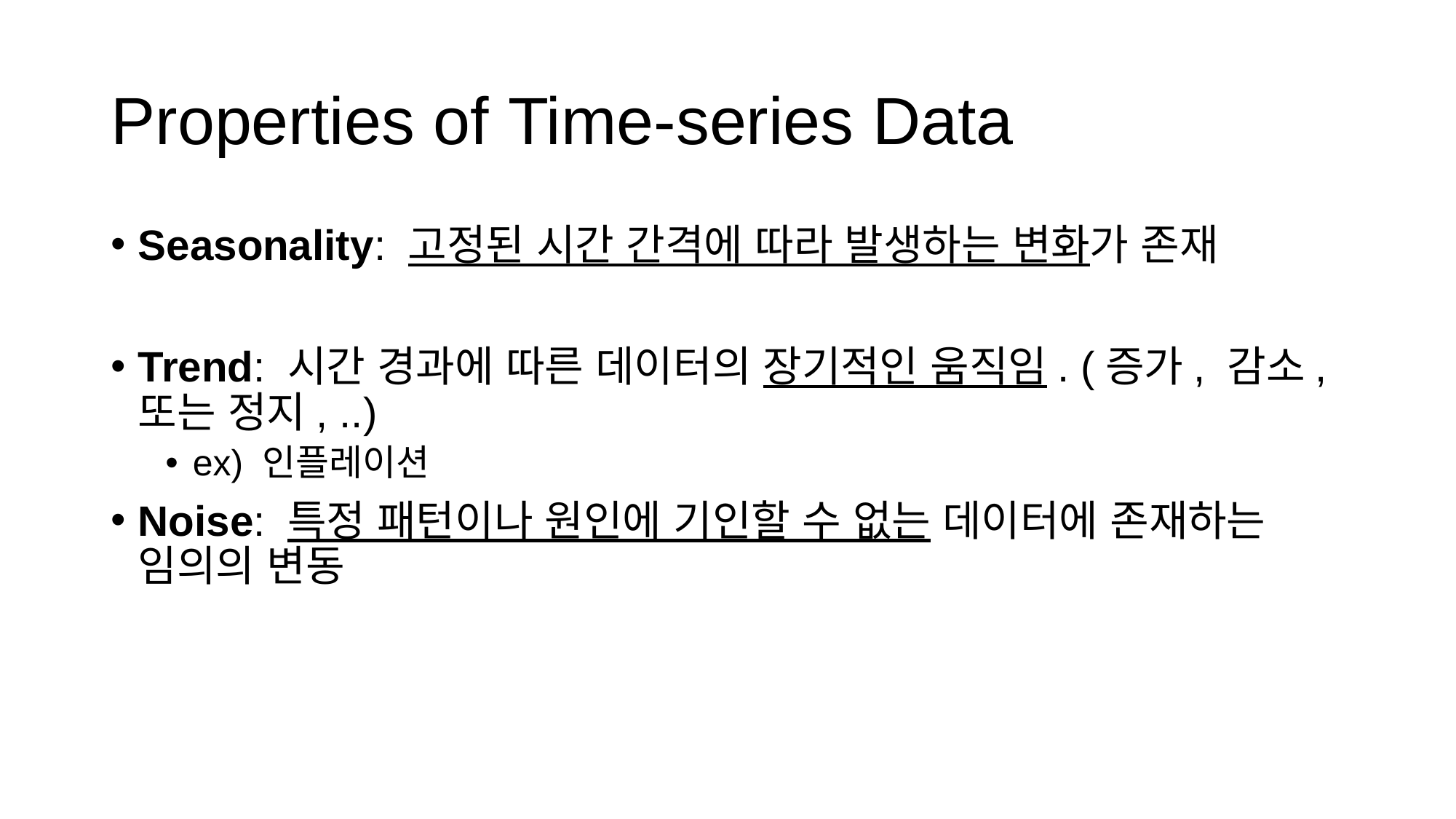

# Properties of Time-series Data
Seasonality: 고정된 시간 간격에 따라 발생하는 변화가 존재

Trend: 시간 경과에 따른 데이터의 장기적인 움직임. (증가, 감소, 또는 정지, ..)
ex) 인플레이션
Noise: 특정 패턴이나 원인에 기인할 수 없는 데이터에 존재하는 임의의 변동